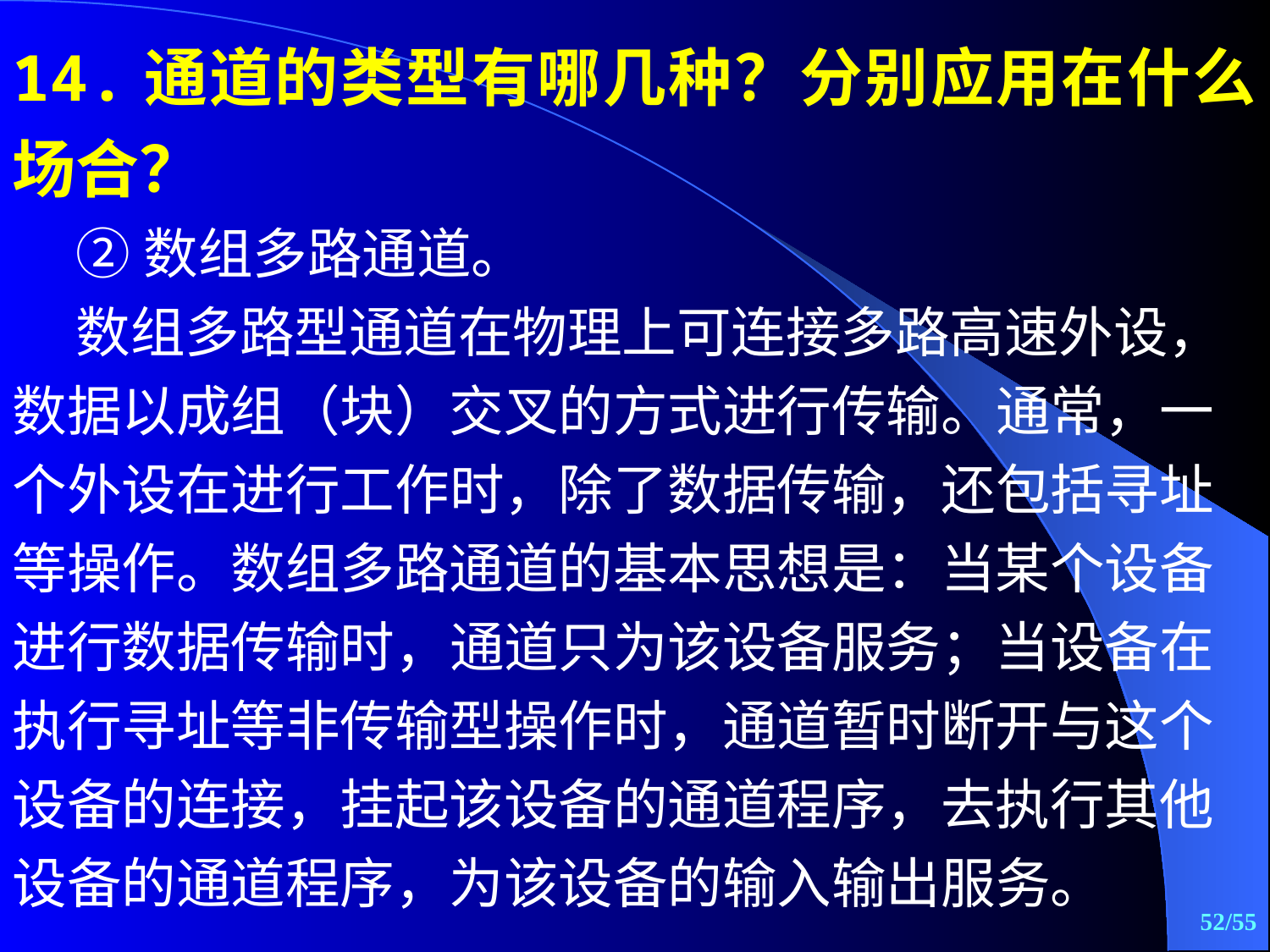

14.通道的类型有哪几种？分别应用在什么场合？
②数组多路通道。
数组多路型通道在物理上可连接多路高速外设，数据以成组（块）交叉的方式进行传输。通常，一个外设在进行工作时，除了数据传输，还包括寻址等操作。数组多路通道的基本思想是：当某个设备进行数据传输时，通道只为该设备服务；当设备在执行寻址等非传输型操作时，通道暂时断开与这个设备的连接，挂起该设备的通道程序，去执行其他设备的通道程序，为该设备的输入输出服务。
52/55